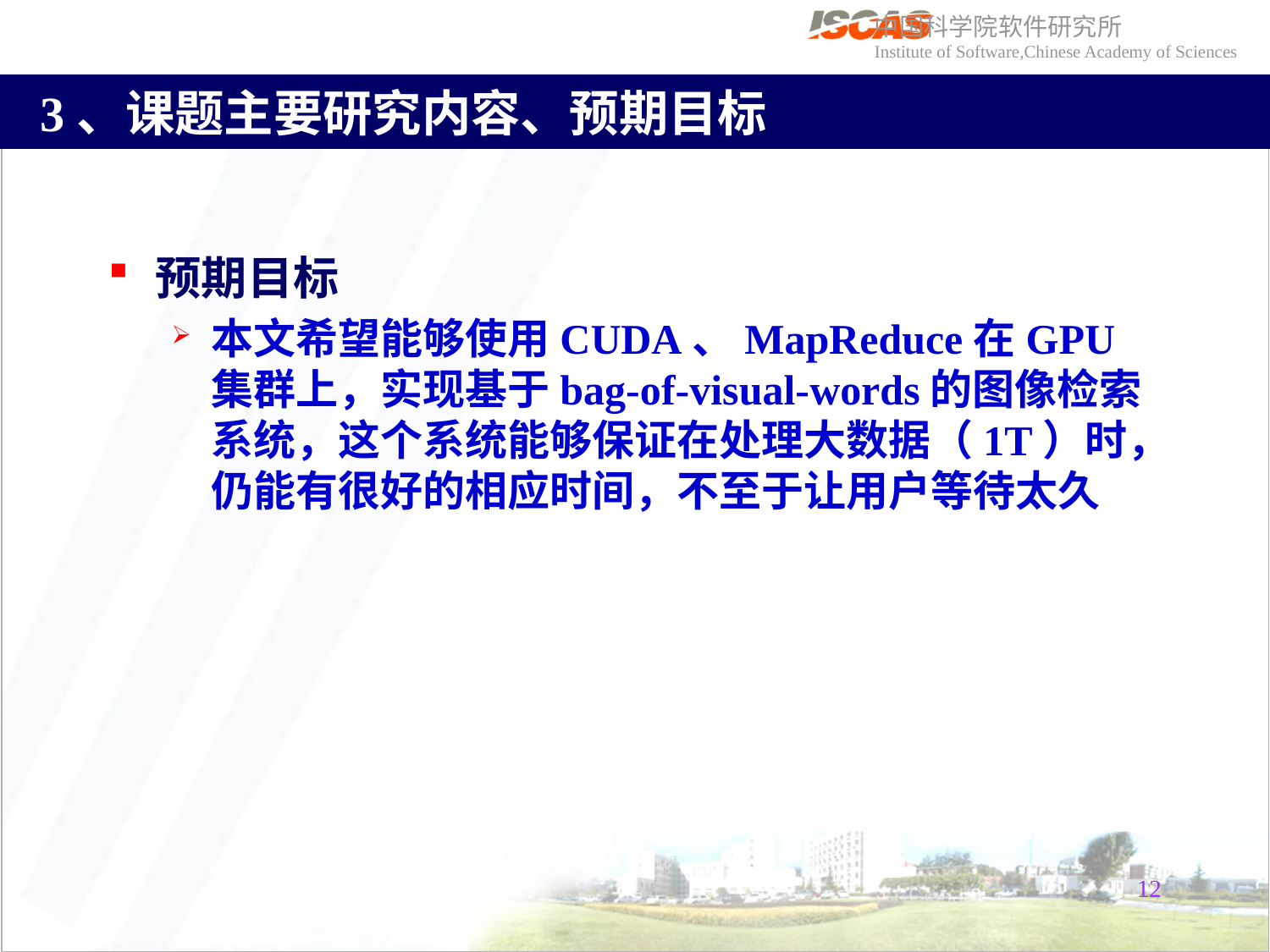

# 3、课题主要研究内容、预期目标
预期目标
本文希望能够使用CUDA、MapReduce在GPU集群上，实现基于bag-of-visual-words的图像检索系统，这个系统能够保证在处理大数据（1T）时，仍能有很好的相应时间，不至于让用户等待太久
12